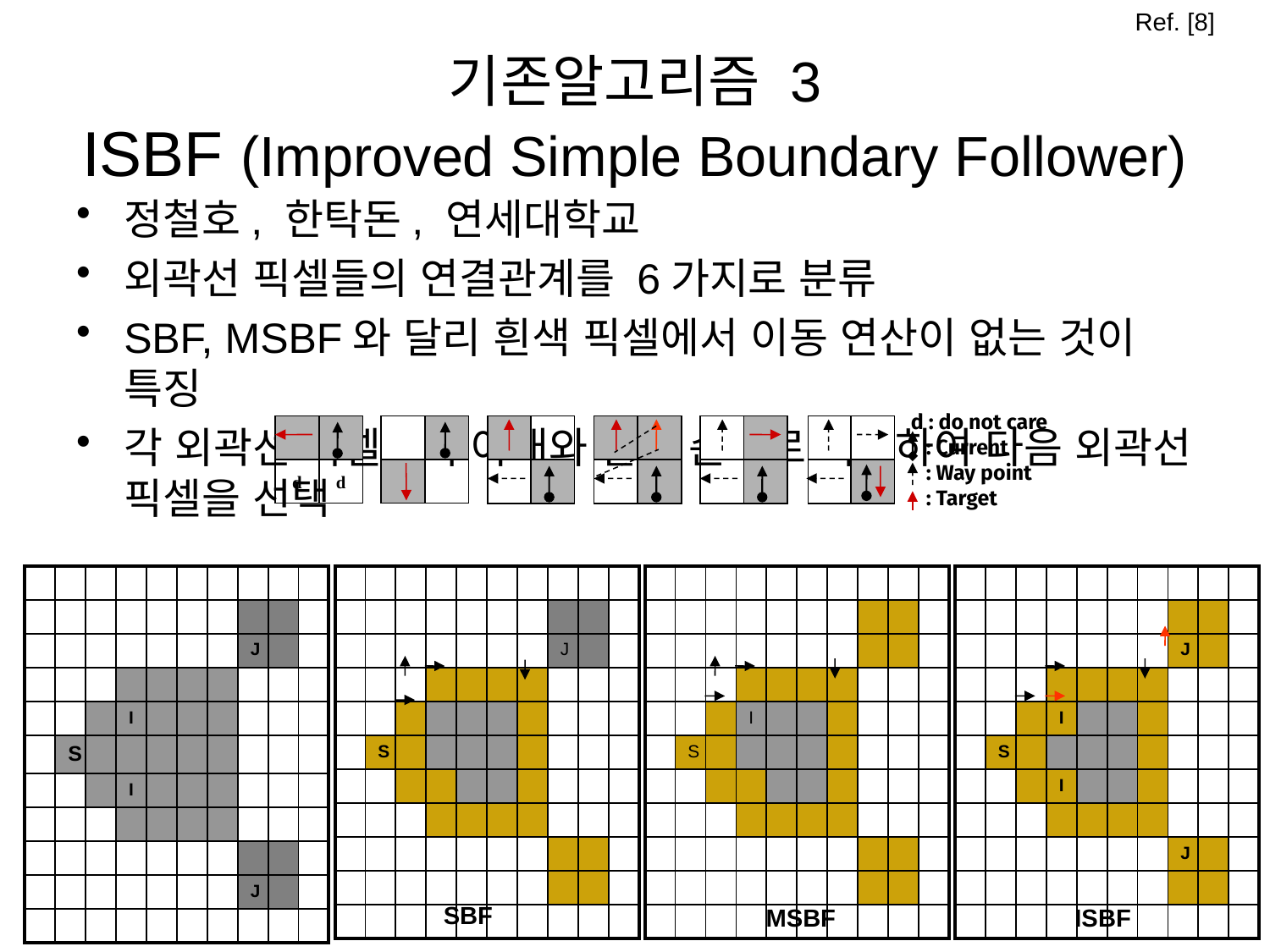

Ref. [8]
# 기존알고리즘 3 ISBF (Improved Simple Boundary Follower)
정철호, 한탁돈, 연세대학교
외곽선 픽셀들의 연결관계를 6가지로 분류
SBF, MSBF와 달리 흰색 픽셀에서 이동 연산이 없는 것이 특징
각 외곽선 픽셀에서 아래와 같은 순서로 비교하여 다음 외곽선 픽셀을 선택
d : do not care
   : Current
   : Way point
   : Target

d
d

|  |  |  |  |  |  |  |  |  |  |
| --- | --- | --- | --- | --- | --- | --- | --- | --- | --- |
|  |  |  |  |  |  |  |  |  |  |
|  |  |  |  |  |  |  | J |  |  |
|  |  |  |  |  |  |  |  |  |  |
|  |  |  | I |  |  |  |  |  |  |
|  | S |  |  |  |  |  |  |  |  |
|  |  |  | I |  |  |  |  |  |  |
|  |  |  |  |  |  |  |  |  |  |
|  |  |  |  |  |  |  |  |  |  |
|  |  |  |  |  |  |  | J |  |  |
|  |  |  |  |  |  |  |  |  |  |
|  |  |  |  |  |  |  |  |  |  |
| --- | --- | --- | --- | --- | --- | --- | --- | --- | --- |
|  |  |  |  |  |  |  |  |  |  |
|  |  |  |  |  |  |  | J |  |  |
|  |  |  |  |  |  |  |  |  |  |
|  |  |  |  |  |  |  |  |  |  |
|  | S |  |  |  |  |  |  |  |  |
|  |  |  |  |  |  |  |  |  |  |
|  |  |  |  |  |  |  |  |  |  |
|  |  |  |  |  |  |  |  |  |  |
|  |  |  |  |  |  |  |  |  |  |
|  |  |  |  |  |  |  |  |  |  |
|  |  |  |  |  |  |  |  |  |  |
| --- | --- | --- | --- | --- | --- | --- | --- | --- | --- |
|  |  |  |  |  |  |  |  |  |  |
|  |  |  |  |  |  |  |  |  |  |
|  |  |  |  |  |  |  |  |  |  |
|  |  |  | I |  |  |  |  |  |  |
|  | S |  |  |  |  |  |  |  |  |
|  |  |  |  |  |  |  |  |  |  |
|  |  |  |  |  |  |  |  |  |  |
|  |  |  |  |  |  |  |  |  |  |
|  |  |  |  |  |  |  |  |  |  |
|  |  |  |  |  |  |  |  |  |  |
|  |  |  |  |  |  |  |  |  |  |
| --- | --- | --- | --- | --- | --- | --- | --- | --- | --- |
|  |  |  |  |  |  |  |  |  |  |
|  |  |  |  |  |  |  | J |  |  |
|  |  |  |  |  |  |  |  |  |  |
|  |  |  | I |  |  |  |  |  |  |
|  | S |  |  |  |  |  |  |  |  |
|  |  |  | I |  |  |  |  |  |  |
|  |  |  |  |  |  |  |  |  |  |
|  |  |  |  |  |  |  | J |  |  |
|  |  |  |  |  |  |  |  |  |  |
|  |  |  |  |  |  |  |  |  |  |

SBF
MSBF
ISBF